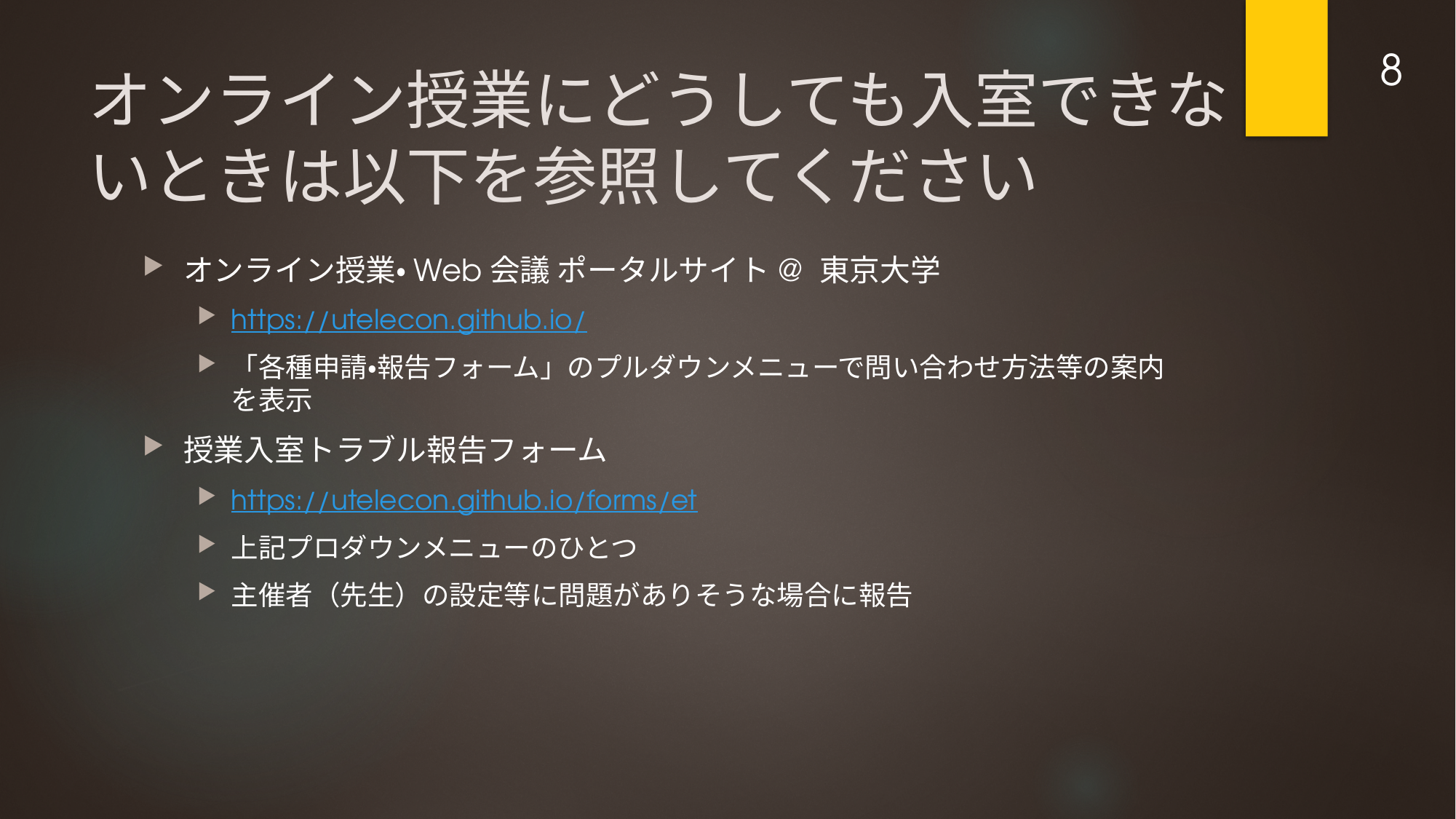

8
# オンライン授業にどうしても入室できないときは以下を参照してください
オンライン授業・Web会議 ポータルサイト@ 東京大学
https://utelecon.github.io/
「各種申請・報告フォーム」のプルダウンメニューで問い合わせ方法等の案内を表示
授業入室トラブル報告フォーム
https://utelecon.github.io/forms/et
上記プロダウンメニューのひとつ
主催者（先生）の設定等に問題がありそうな場合に報告